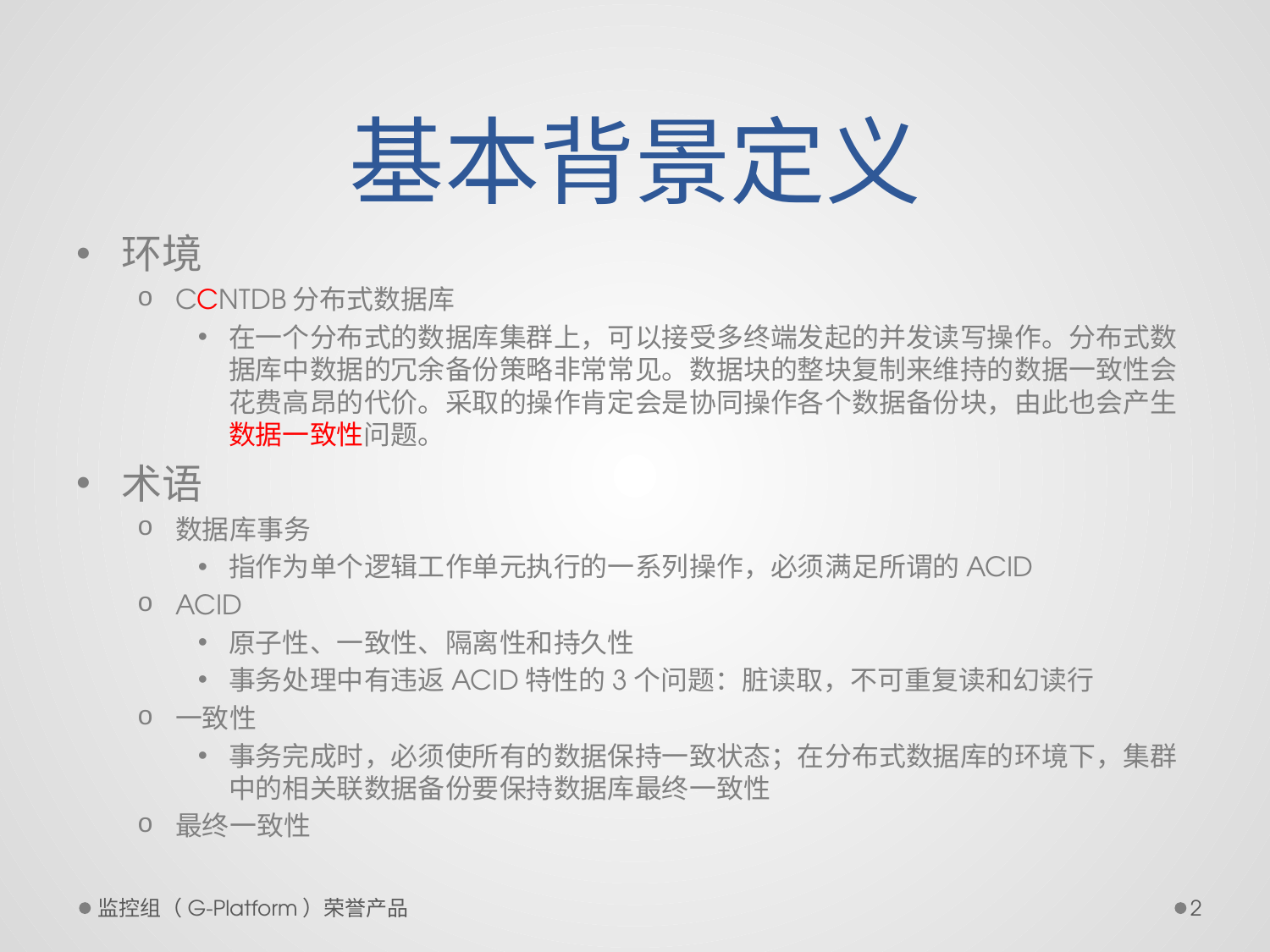

# 基本背景定义
环境
CCNTDB分布式数据库
在一个分布式的数据库集群上，可以接受多终端发起的并发读写操作。分布式数据库中数据的冗余备份策略非常常见。数据块的整块复制来维持的数据一致性会花费高昂的代价。采取的操作肯定会是协同操作各个数据备份块，由此也会产生数据一致性问题。
术语
数据库事务
指作为单个逻辑工作单元执行的一系列操作，必须满足所谓的ACID
ACID
原子性、一致性、隔离性和持久性
事务处理中有违返ACID特性的3个问题：脏读取，不可重复读和幻读行
一致性
事务完成时，必须使所有的数据保持一致状态；在分布式数据库的环境下，集群中的相关联数据备份要保持数据库最终一致性
最终一致性

监控组（G-Platform）荣誉产品
2